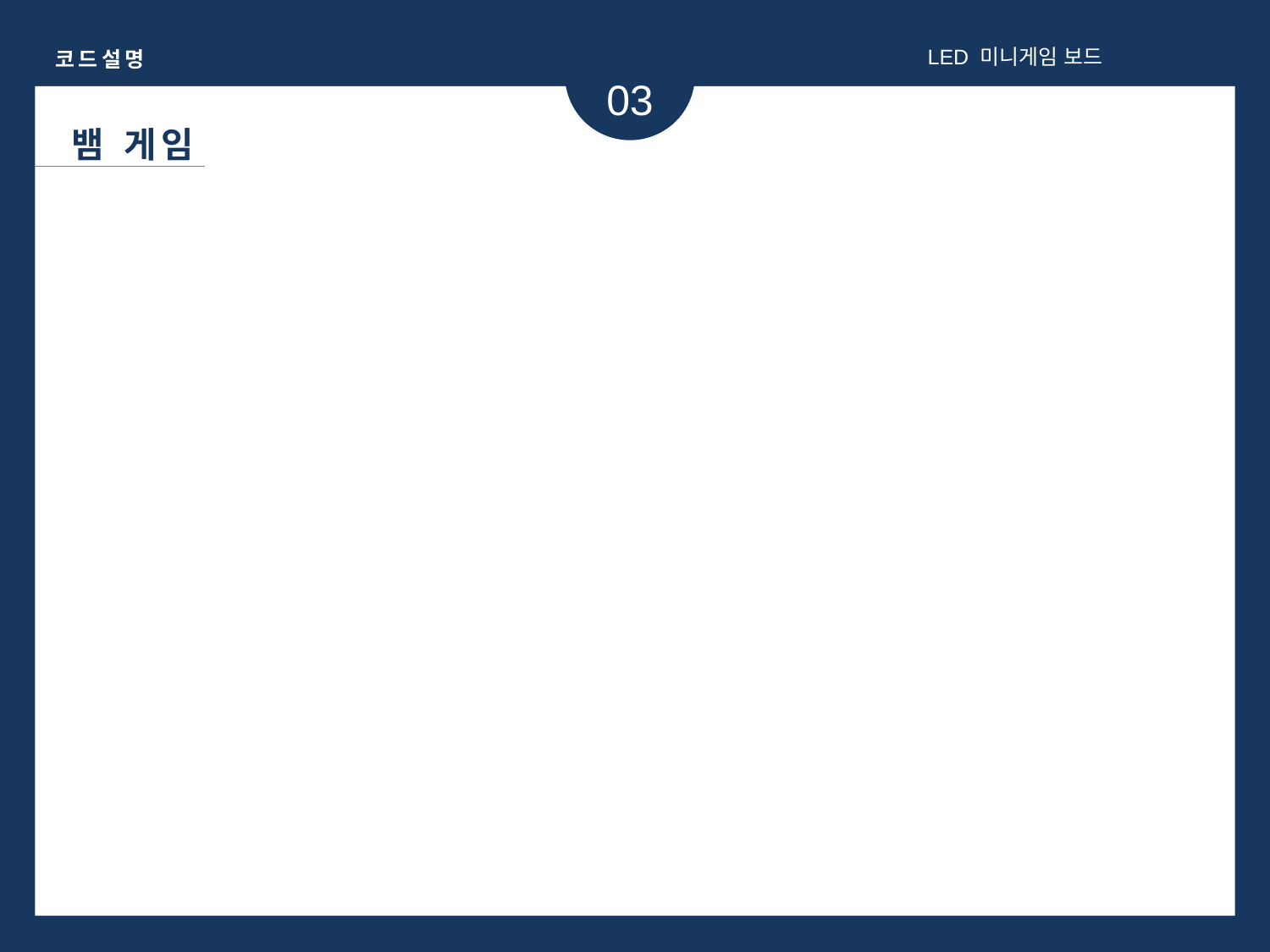

LED 미니게임 보드
코  드  설  명
03

뱀   게 임